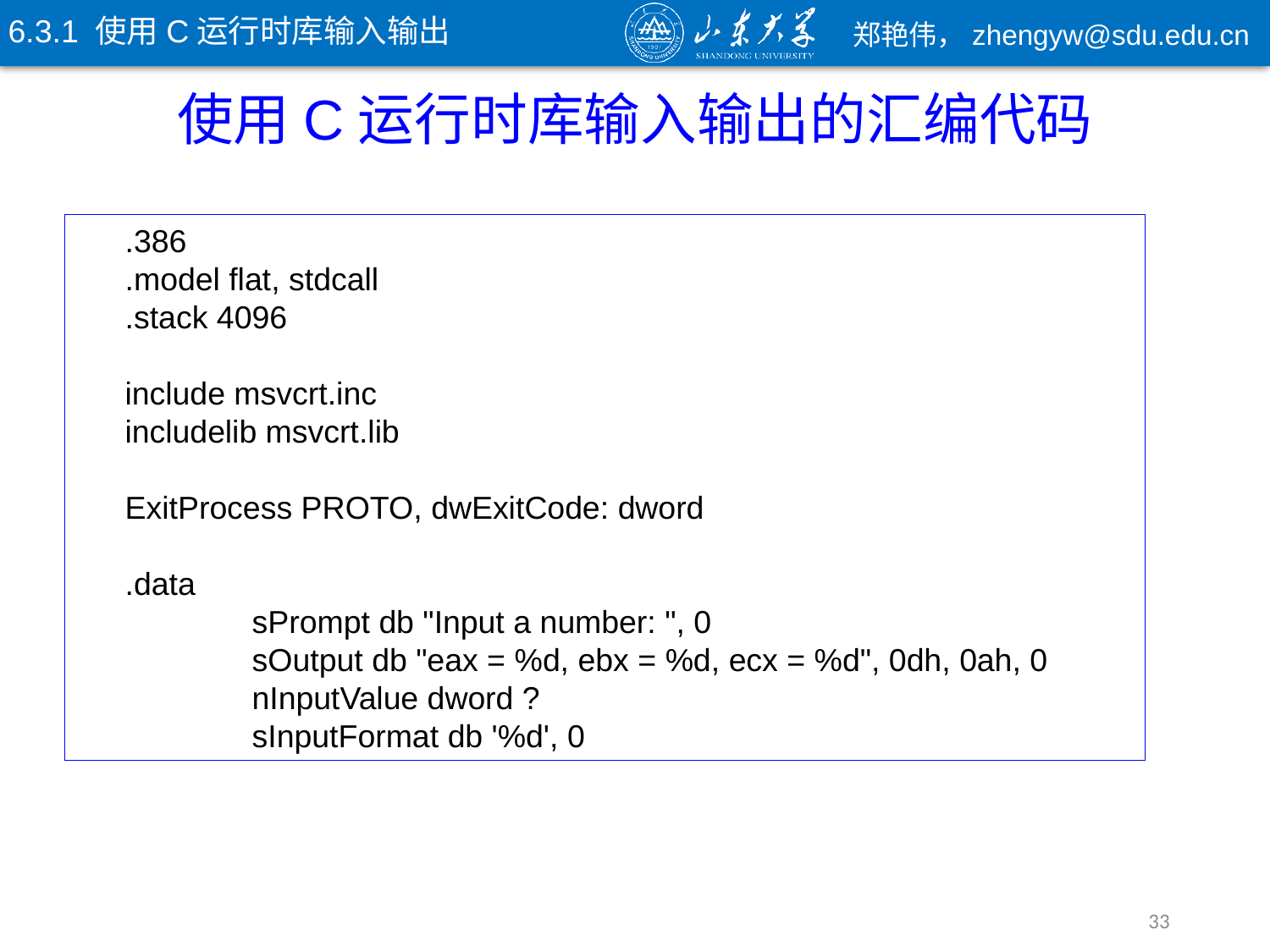

6.3.1 使用C运行时库输入输出
使用C运行时库输入输出的汇编代码
	.386
	.model flat, stdcall
	.stack 4096

	include msvcrt.inc
	includelib msvcrt.lib

	ExitProcess PROTO, dwExitCode: dword

	.data
		sPrompt db "Input a number: ", 0
		sOutput db "eax = %d, ebx = %d, ecx = %d", 0dh, 0ah, 0
		nInputValue dword ?
		sInputFormat db '%d', 0
33